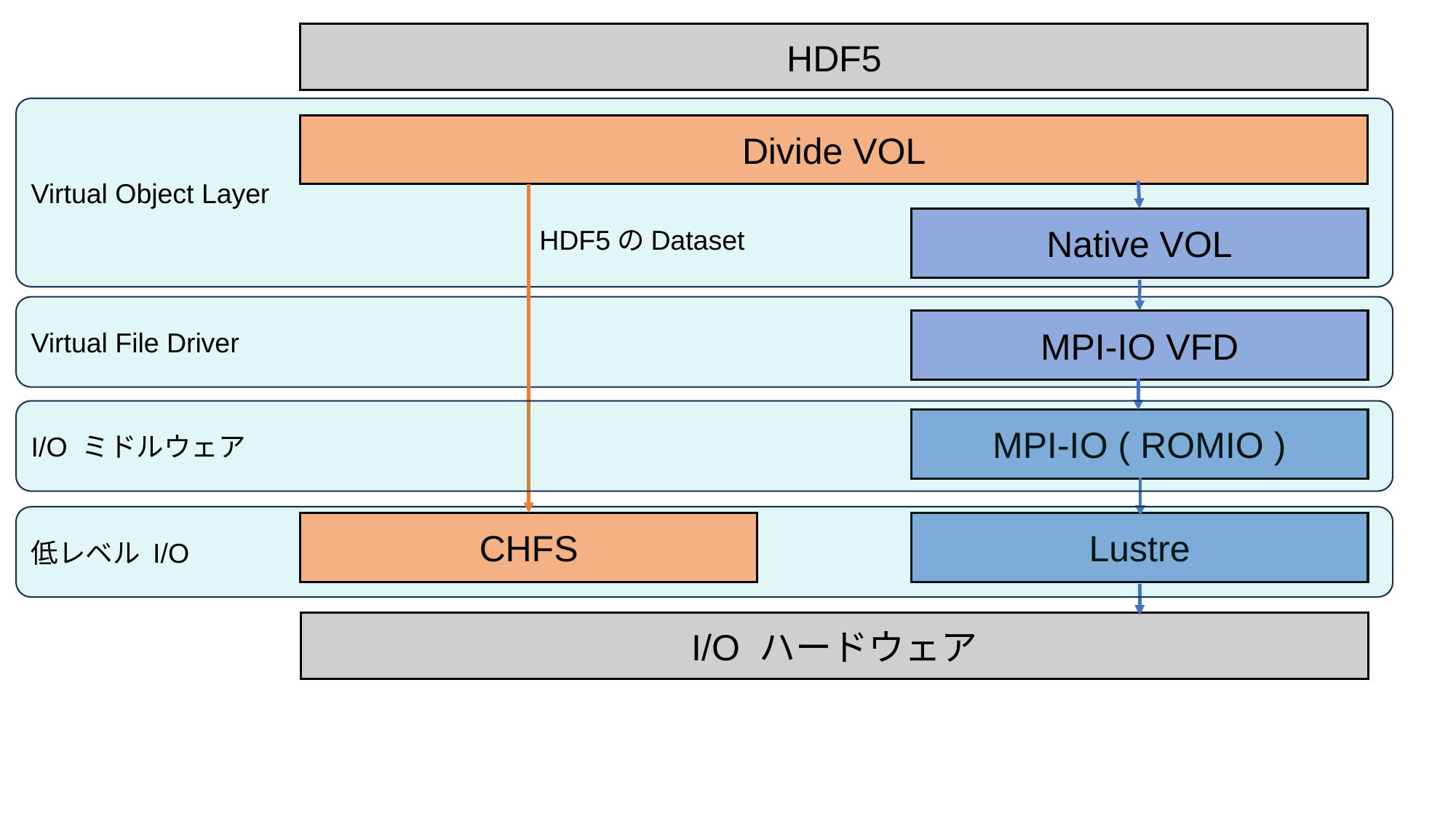

HDF5
Virtual Object Layer
Divide VOL
Native VOL
HDF5のDataset
Virtual File Driver
MPI-IO VFD
I/O ミドルウェア
MPI-IO ( ROMIO )
低レベル I/O
CHFS
Lustre
I/O ハードウェア